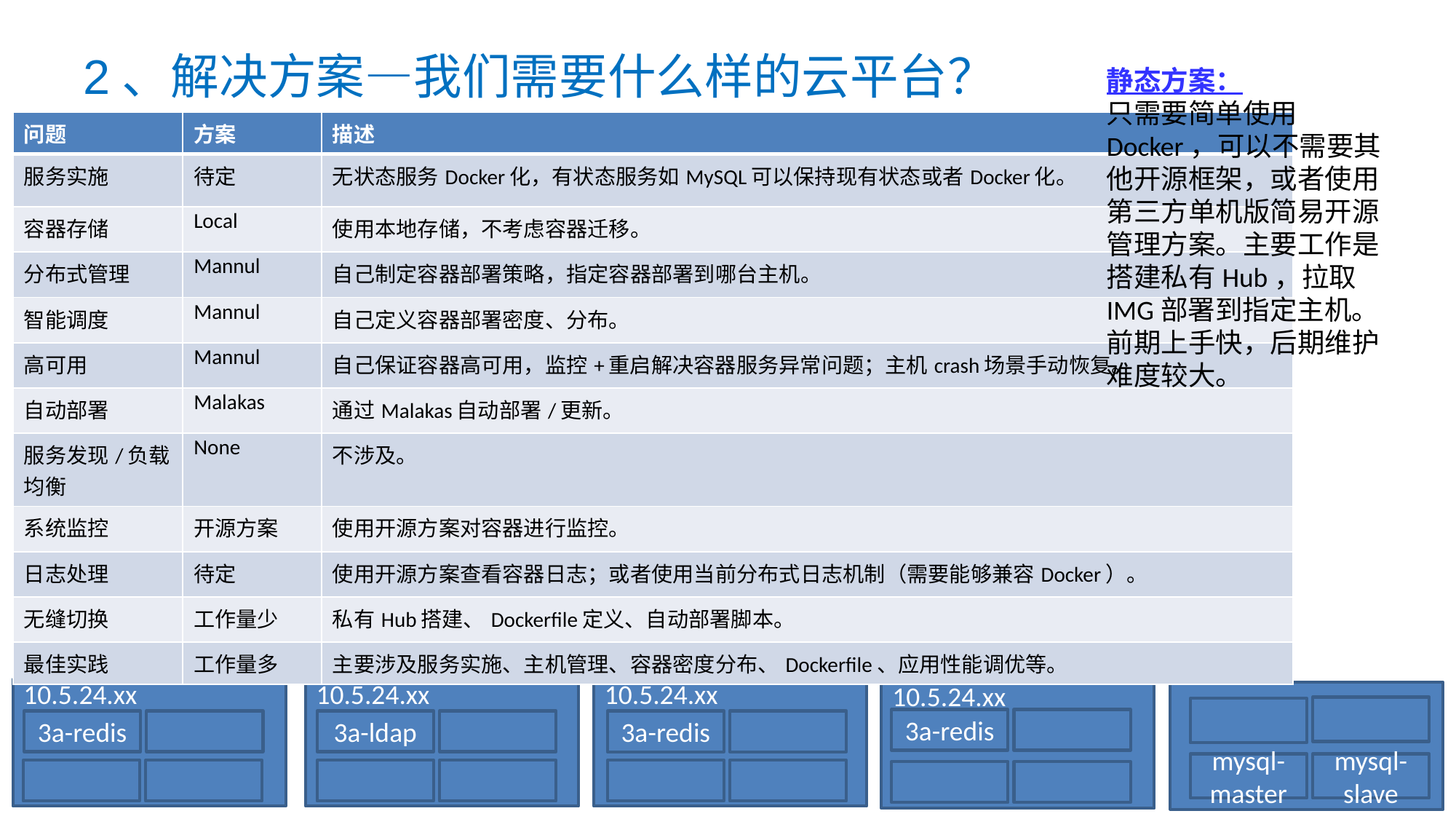

# 2、解决方案—我们需要什么样的云平台？
静态方案：
只需要简单使用Docker，可以不需要其他开源框架，或者使用第三方单机版简易开源管理方案。主要工作是搭建私有Hub，拉取IMG部署到指定主机。前期上手快，后期维护难度较大。
| 问题 | 方案 | 描述 |
| --- | --- | --- |
| 服务实施 | 待定 | 无状态服务Docker化，有状态服务如MySQL可以保持现有状态或者Docker化。 |
| 容器存储 | Local | 使用本地存储，不考虑容器迁移。 |
| 分布式管理 | Mannul | 自己制定容器部署策略，指定容器部署到哪台主机。 |
| 智能调度 | Mannul | 自己定义容器部署密度、分布。 |
| 高可用 | Mannul | 自己保证容器高可用，监控+重启解决容器服务异常问题；主机crash场景手动恢复。 |
| 自动部署 | Malakas | 通过Malakas自动部署/更新。 |
| 服务发现/负载均衡 | None | 不涉及。 |
| 系统监控 | 开源方案 | 使用开源方案对容器进行监控。 |
| 日志处理 | 待定 | 使用开源方案查看容器日志；或者使用当前分布式日志机制（需要能够兼容Docker）。 |
| 无缝切换 | 工作量少 | 私有Hub搭建、Dockerfile定义、自动部署脚本。 |
| 最佳实践 | 工作量多 | 主要涉及服务实施、主机管理、容器密度分布、Dockerfile、应用性能调优等。 |
10.5.24.xx

10.5.24.xx

10.5.24.xx

10.5.24.xx

3a-redis

3a-redis

3a-ldap

3a-redis

mysql-master
mysql-slave